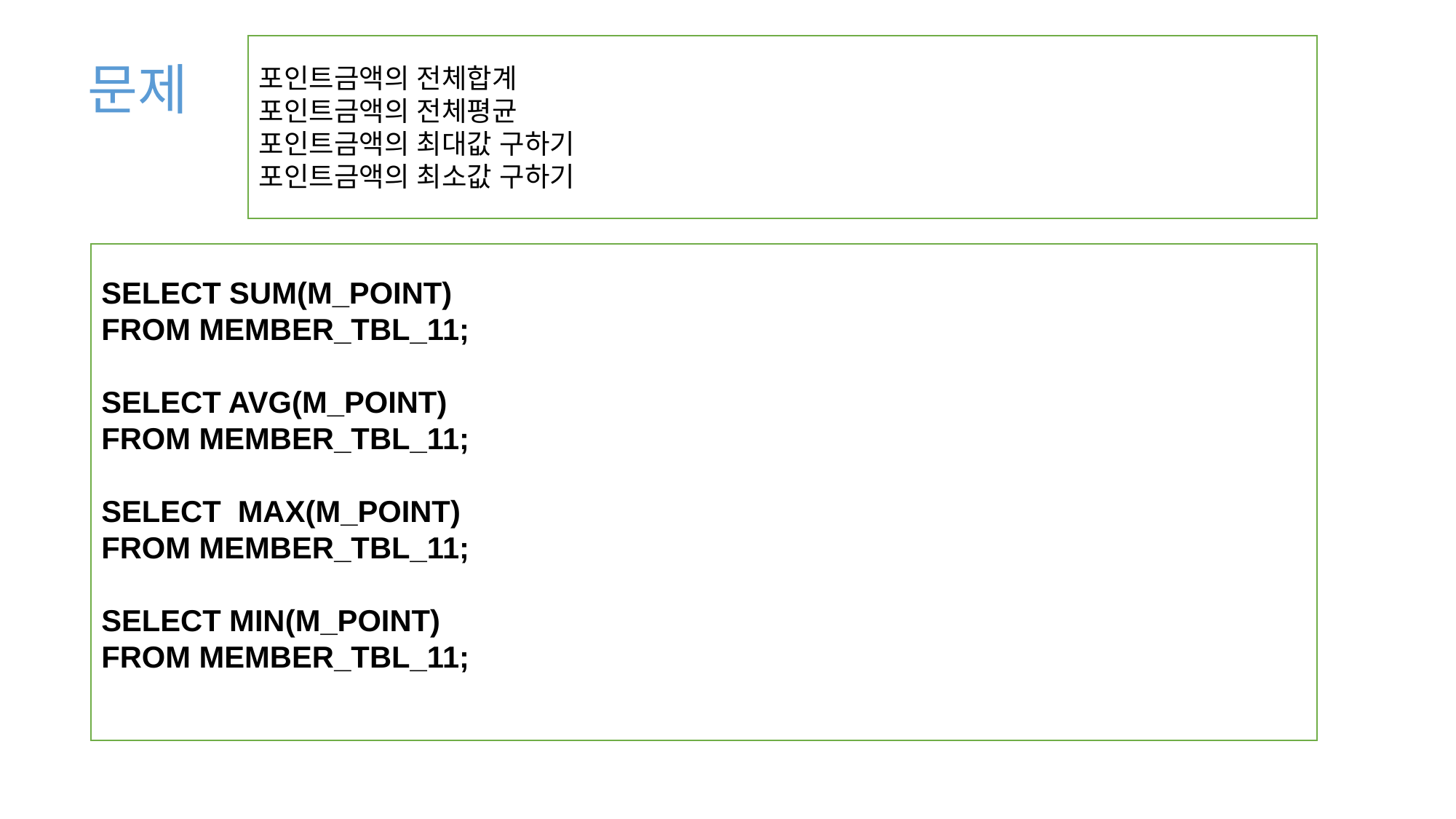

포인트금액의 전체합계
포인트금액의 전체평균
포인트금액의 최대값 구하기
포인트금액의 최소값 구하기
문제
SELECT SUM(M_POINT)
FROM MEMBER_TBL_11;

SELECT AVG(M_POINT)
FROM MEMBER_TBL_11;

SELECT  MAX(M_POINT)
FROM MEMBER_TBL_11;

SELECT MIN(M_POINT)
FROM MEMBER_TBL_11;